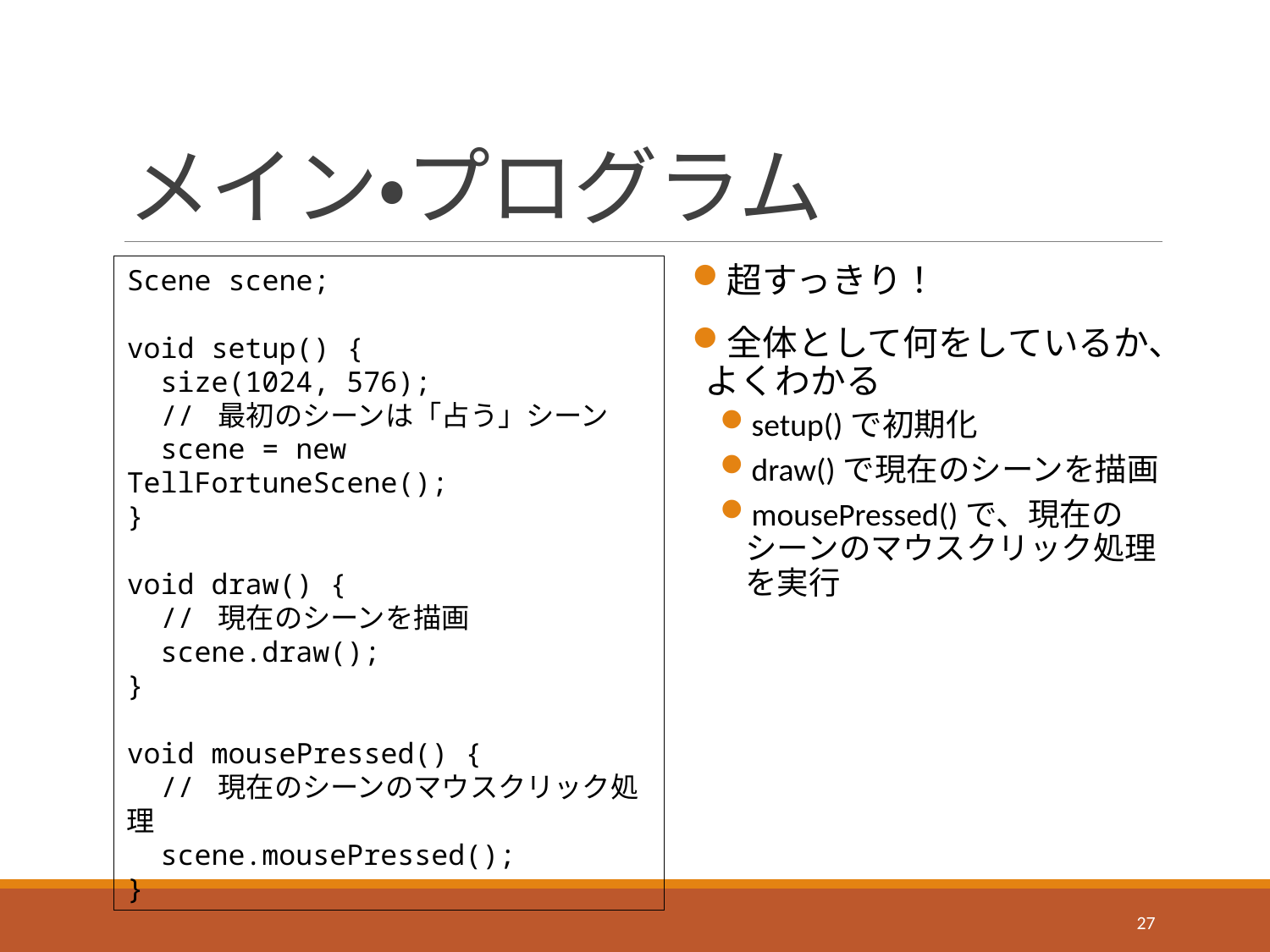

# メイン・プログラム
Scene scene;

void setup() {
  size(1024, 576);
  // 最初のシーンは「占う」シーン
  scene = new TellFortuneScene();
}

void draw() {
  // 現在のシーンを描画
  scene.draw();
}

void mousePressed() {
  // 現在のシーンのマウスクリック処理
  scene.mousePressed();
}
超すっきり！
全体として何をしているか、よくわかる
setup()で初期化
draw()で現在のシーンを描画
mousePressed()で、現在のシーンのマウスクリック処理を実行
27